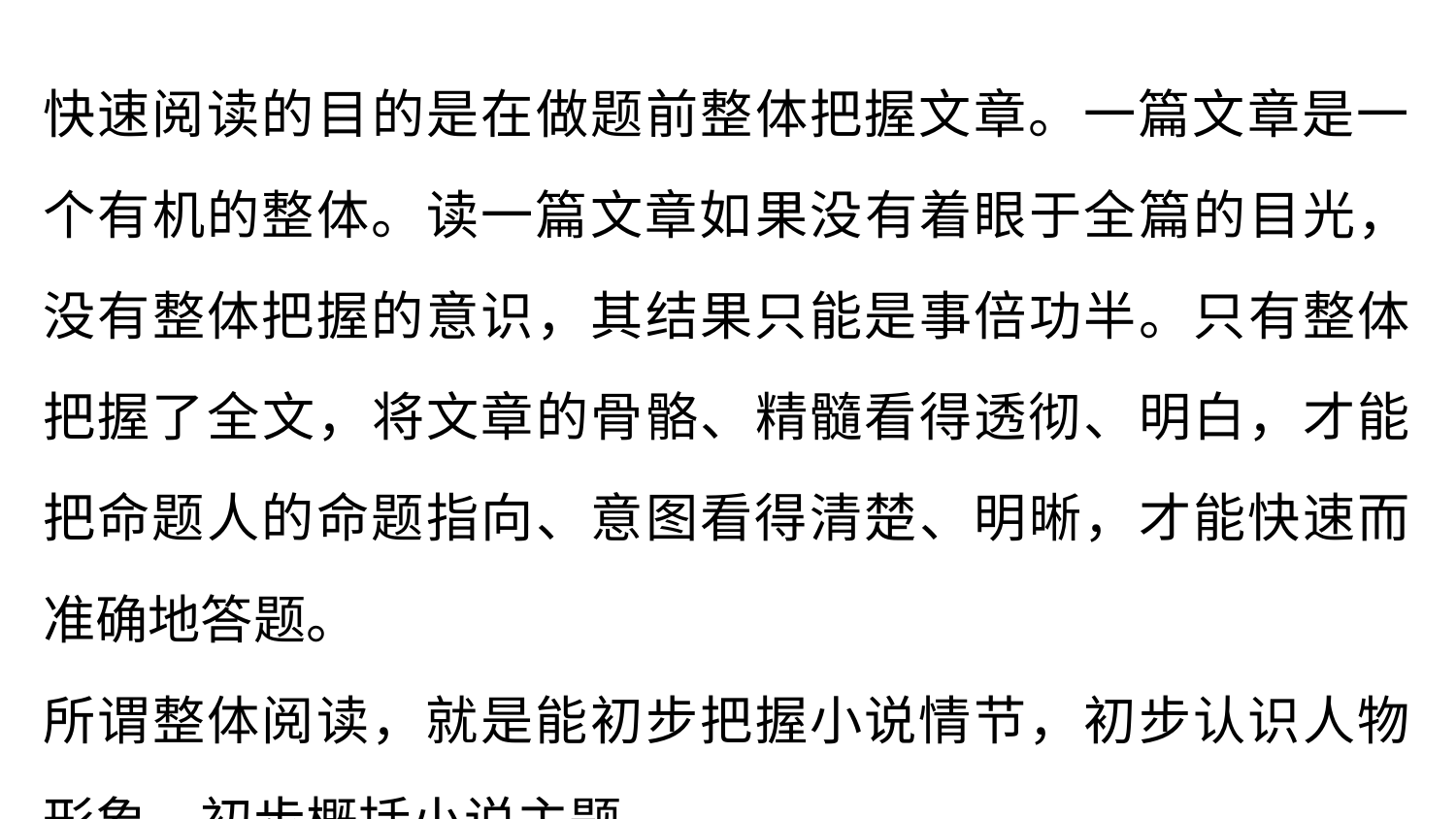

快速阅读的目的是在做题前整体把握文章。一篇文章是一个有机的整体。读一篇文章如果没有着眼于全篇的目光，没有整体把握的意识，其结果只能是事倍功半。只有整体把握了全文，将文章的骨骼、精髓看得透彻、明白，才能把命题人的命题指向、意图看得清楚、明晰，才能快速而准确地答题。
所谓整体阅读，就是能初步把握小说情节，初步认识人物形象，初步概括小说主题。